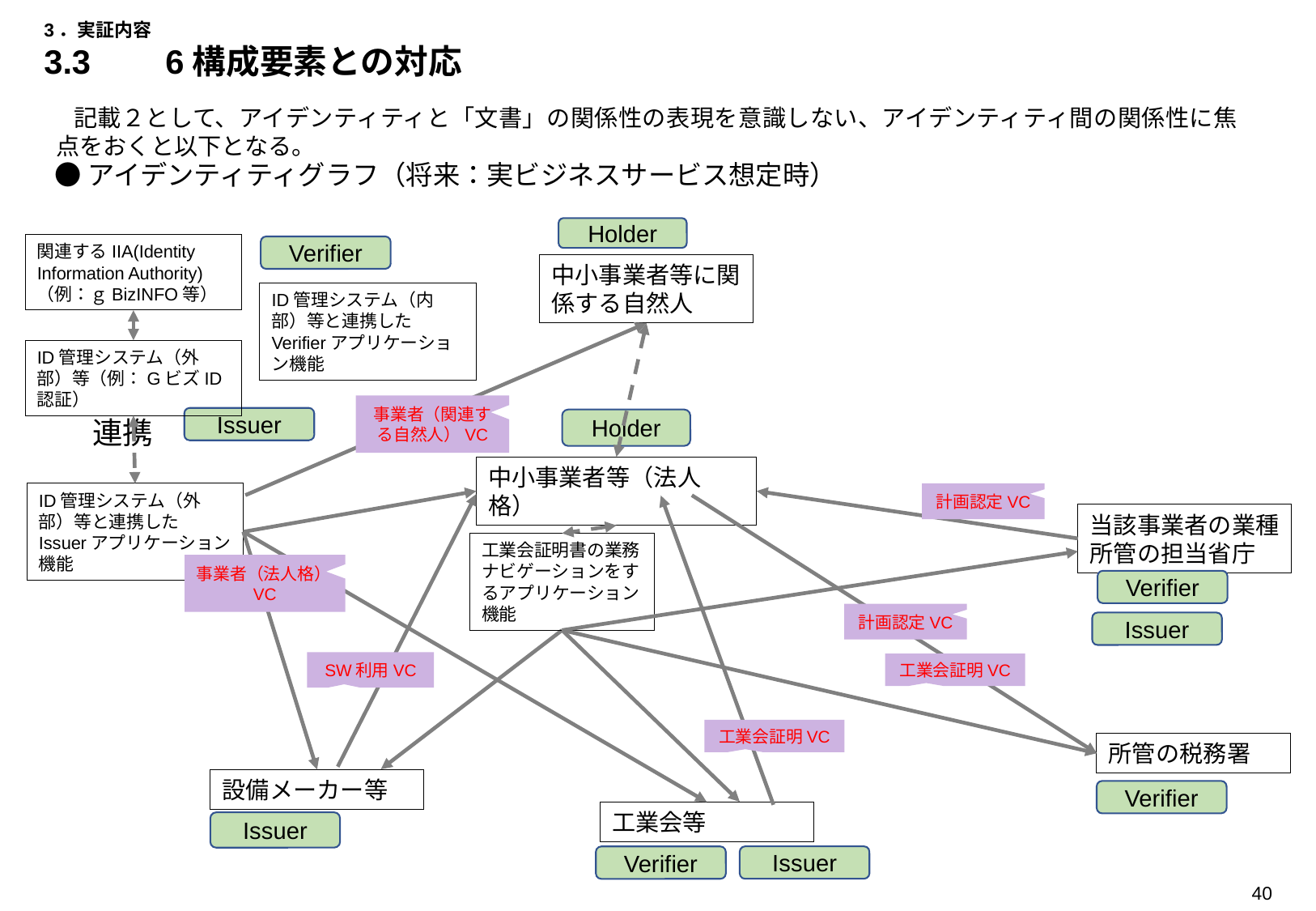

# 3．実証内容 3.3	6構成要素との対応
記載２として、アイデンティティと「文書」の関係性の表現を意識しない、アイデンティティ間の関係性に焦点をおくと以下となる。
●アイデンティティグラフ（将来：実ビジネスサービス想定時）
Holder
関連するIIA(Identity Information Authority)
（例：ｇBizINFO等）
Verifier
中小事業者等に関係する自然人
ID管理システム（内部）等と連携したVerifierアプリケーション機能
ID管理システム（外部）等（例：GビズID認証）
事業者（関連する自然人）VC
連携
Issuer
Holder
中小事業者等（法人格）
ID管理システム（外部）等と連携したIssuerアプリケーション機能
計画認定VC
当該事業者の業種所管の担当省庁
工業会証明書の業務ナビゲーションをするアプリケーション機能
事業者（法人格）VC
Verifier
計画認定VC
Issuer
SW利用VC
工業会証明VC
工業会証明VC
所管の税務署
設備メーカー等
Verifier
工業会等
Issuer
Issuer
Verifier